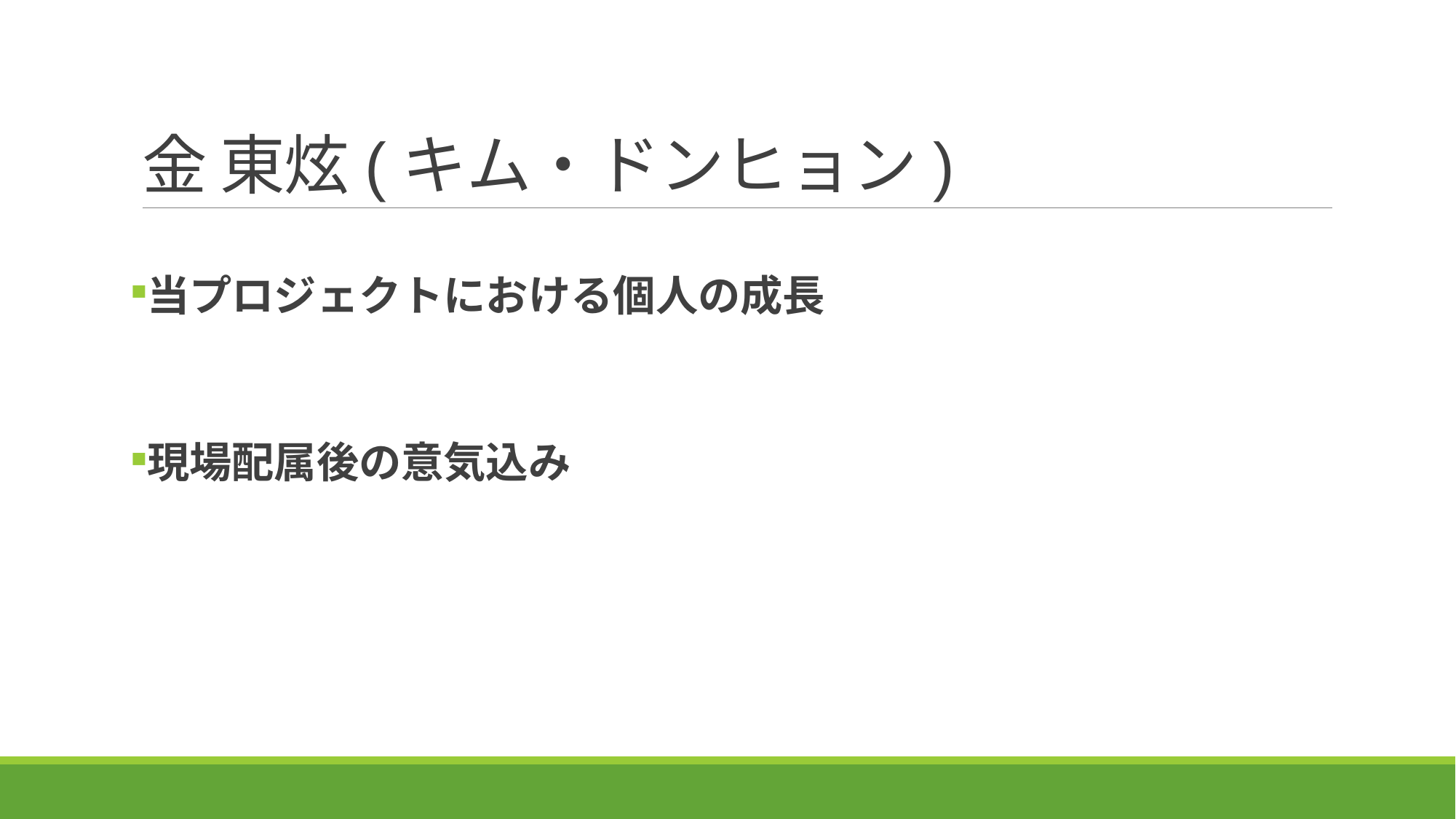

# 金 東炫(キム・ドンヒョン)
当プロジェクトにおける個人の成長

現場配属後の意気込み